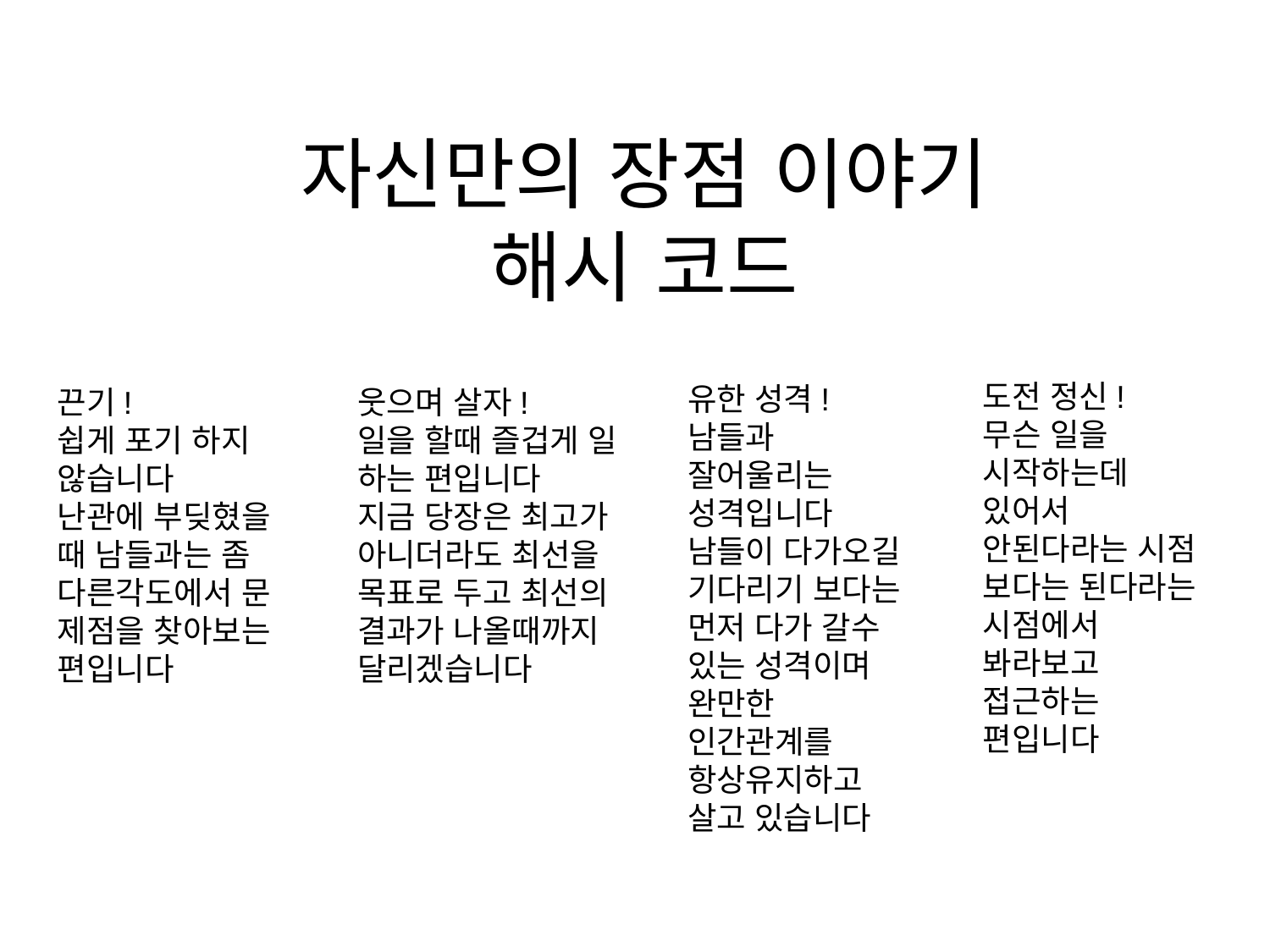

# 자신만의 장점 이야기 해시 코드
도전 정신!
무슨 일을 시작하는데 있어서 안된다라는 시점 보다는 된다라는 시점에서 봐라보고 접근하는 편입니다
유한 성격!
남들과 잘어울리는 성격입니다
남들이 다가오길 기다리기 보다는
먼저 다가 갈수 있는 성격이며 완만한 인간관계를 항상유지하고 살고 있습니다
끈기!
쉽게 포기 하지
않습니다
난관에 부딪혔을
때 남들과는 좀
다른각도에서 문
제점을 찾아보는
편입니다
웃으며 살자!
일을 할때 즐겁게 일
하는 편입니다
지금 당장은 최고가
아니더라도 최선을
목표로 두고 최선의
결과가 나올때까지
달리겠습니다